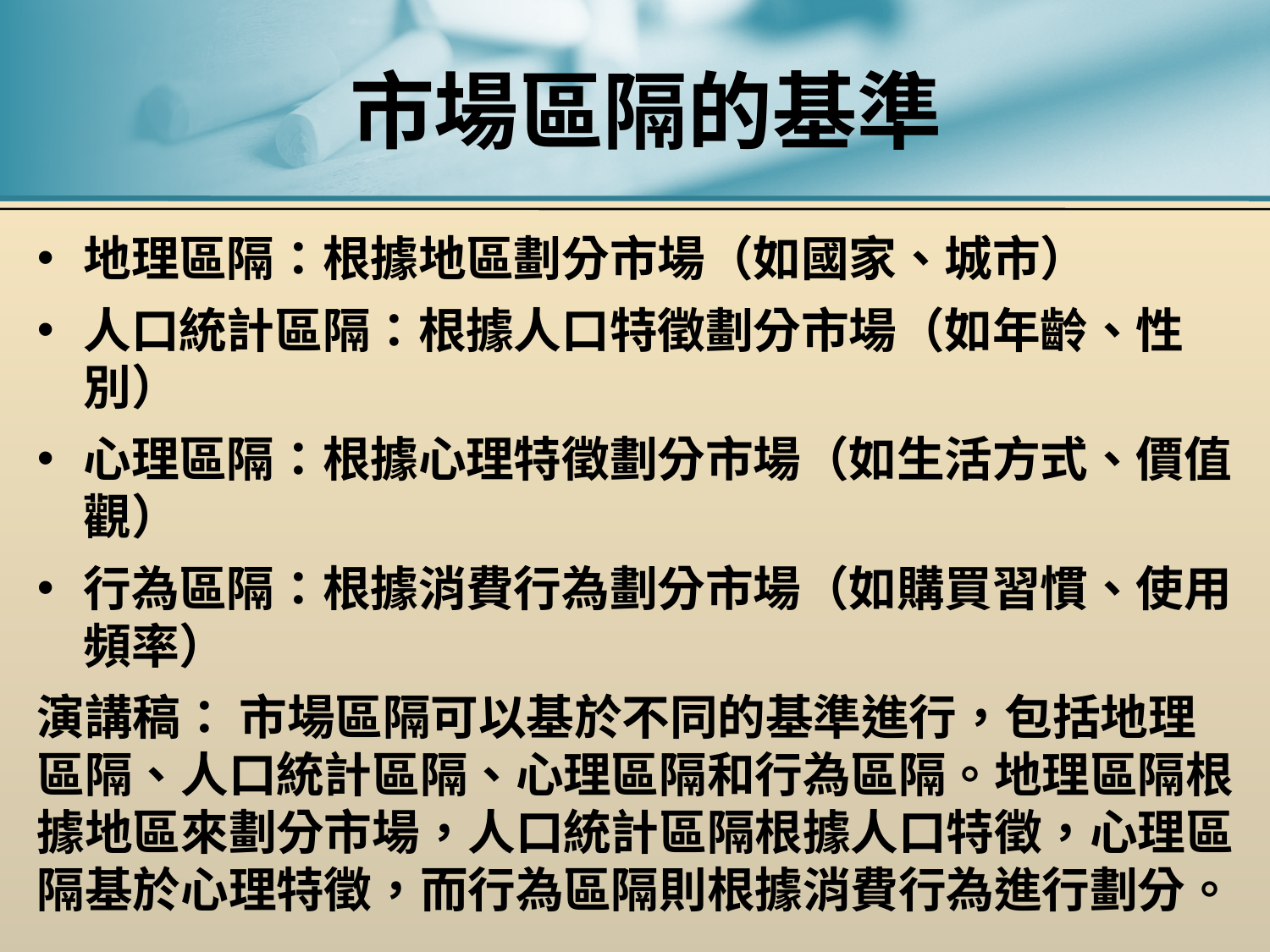

# 市場區隔的基準
地理區隔：根據地區劃分市場（如國家、城市）
人口統計區隔：根據人口特徵劃分市場（如年齡、性別）
心理區隔：根據心理特徵劃分市場（如生活方式、價值觀）
行為區隔：根據消費行為劃分市場（如購買習慣、使用頻率）
演講稿： 市場區隔可以基於不同的基準進行，包括地理區隔、人口統計區隔、心理區隔和行為區隔。地理區隔根據地區來劃分市場，人口統計區隔根據人口特徵，心理區隔基於心理特徵，而行為區隔則根據消費行為進行劃分。